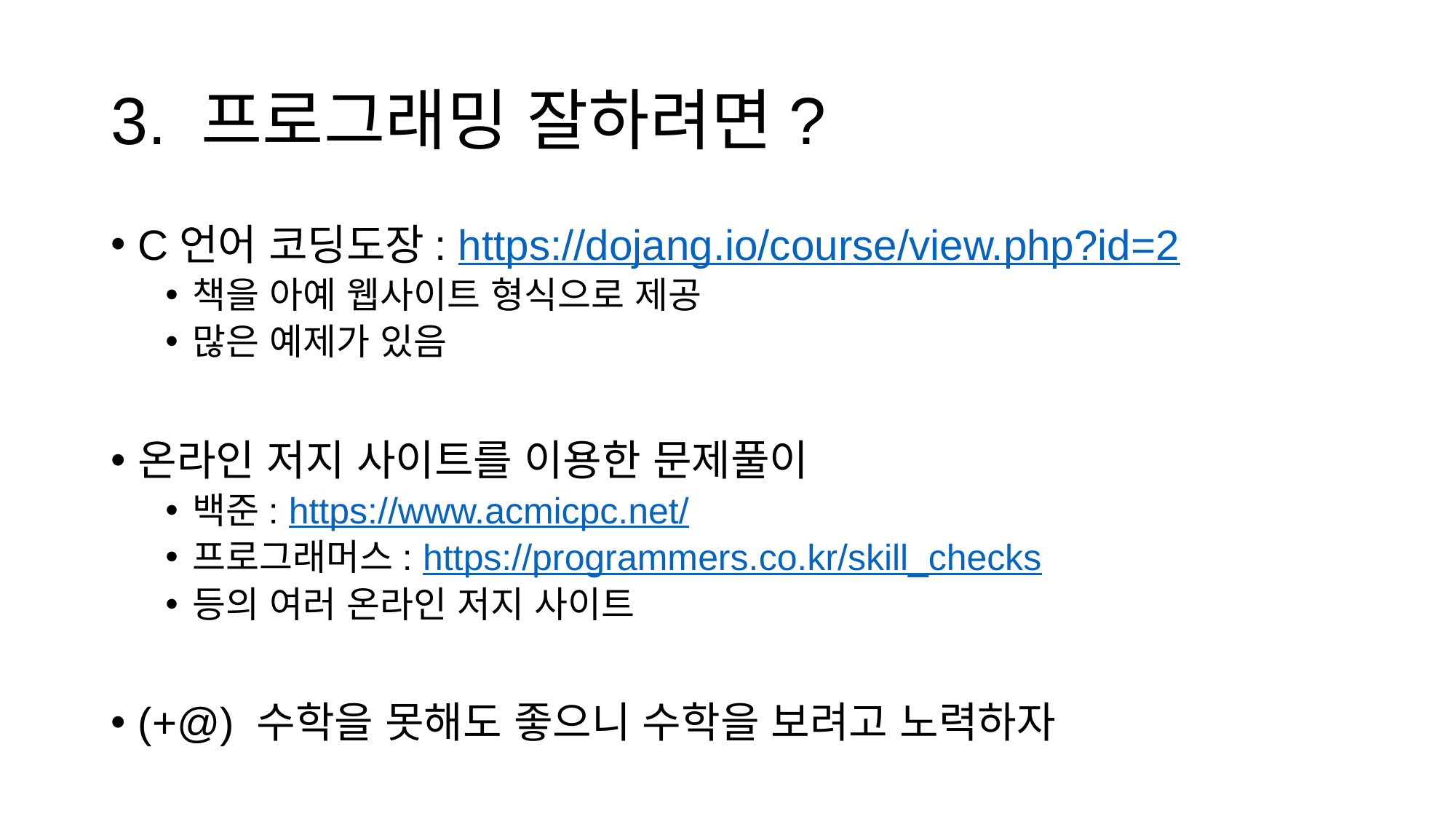

# 3. 프로그래밍 잘하려면?
C언어 코딩도장: https://dojang.io/course/view.php?id=2
책을 아예 웹사이트 형식으로 제공
많은 예제가 있음

온라인 저지 사이트를 이용한 문제풀이
백준: https://www.acmicpc.net/
프로그래머스: https://programmers.co.kr/skill_checks
등의 여러 온라인 저지 사이트

(+@) 수학을 못해도 좋으니 수학을 보려고 노력하자